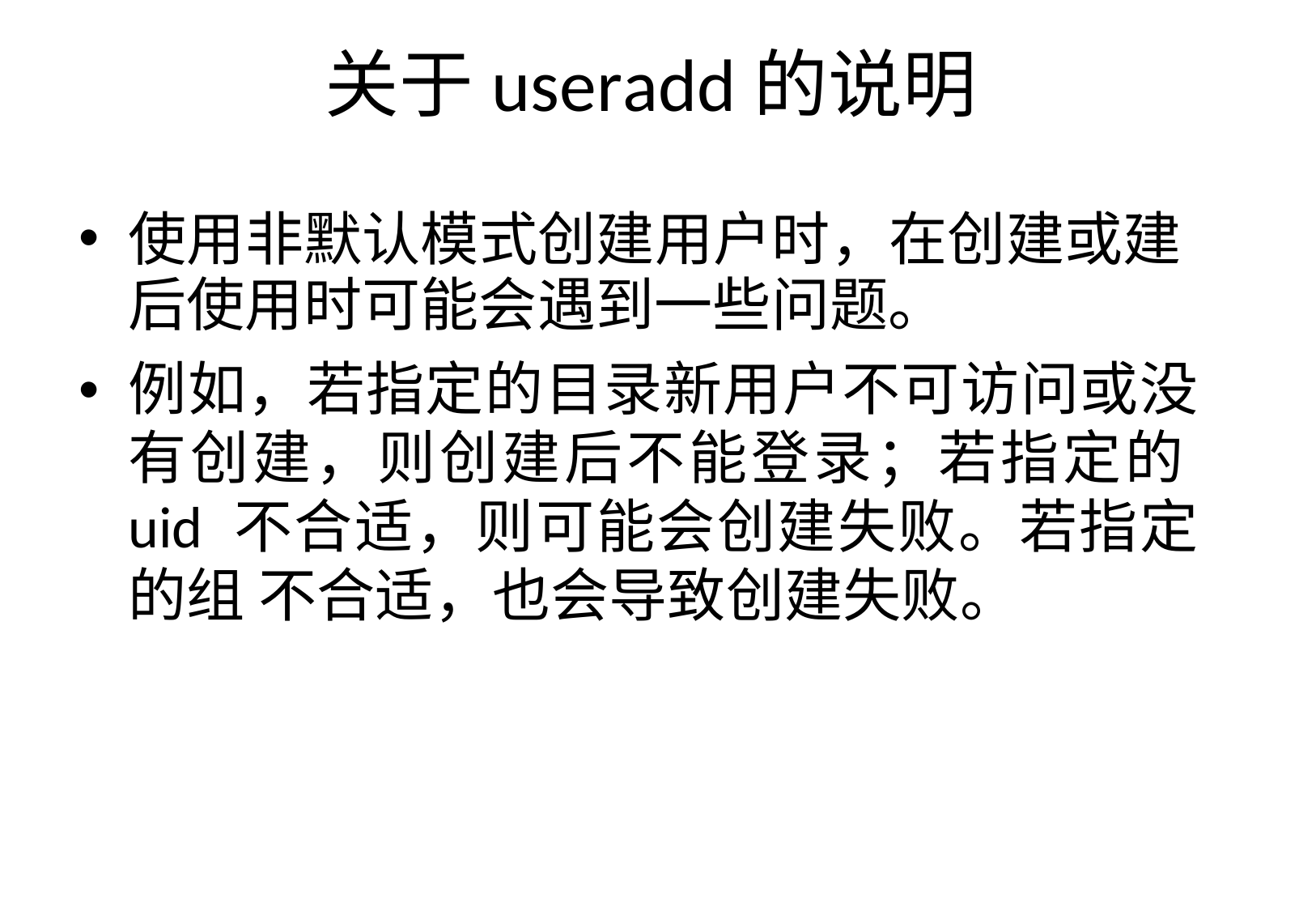

# 关于useradd的说明
使用非默认模式创建用户时，在创建或建 后使用时可能会遇到一些问题。
例如，若指定的目录新用户不可访问或没 有创建，则创建后不能登录；若指定的uid 不合适，则可能会创建失败。若指定的组 不合适，也会导致创建失败。